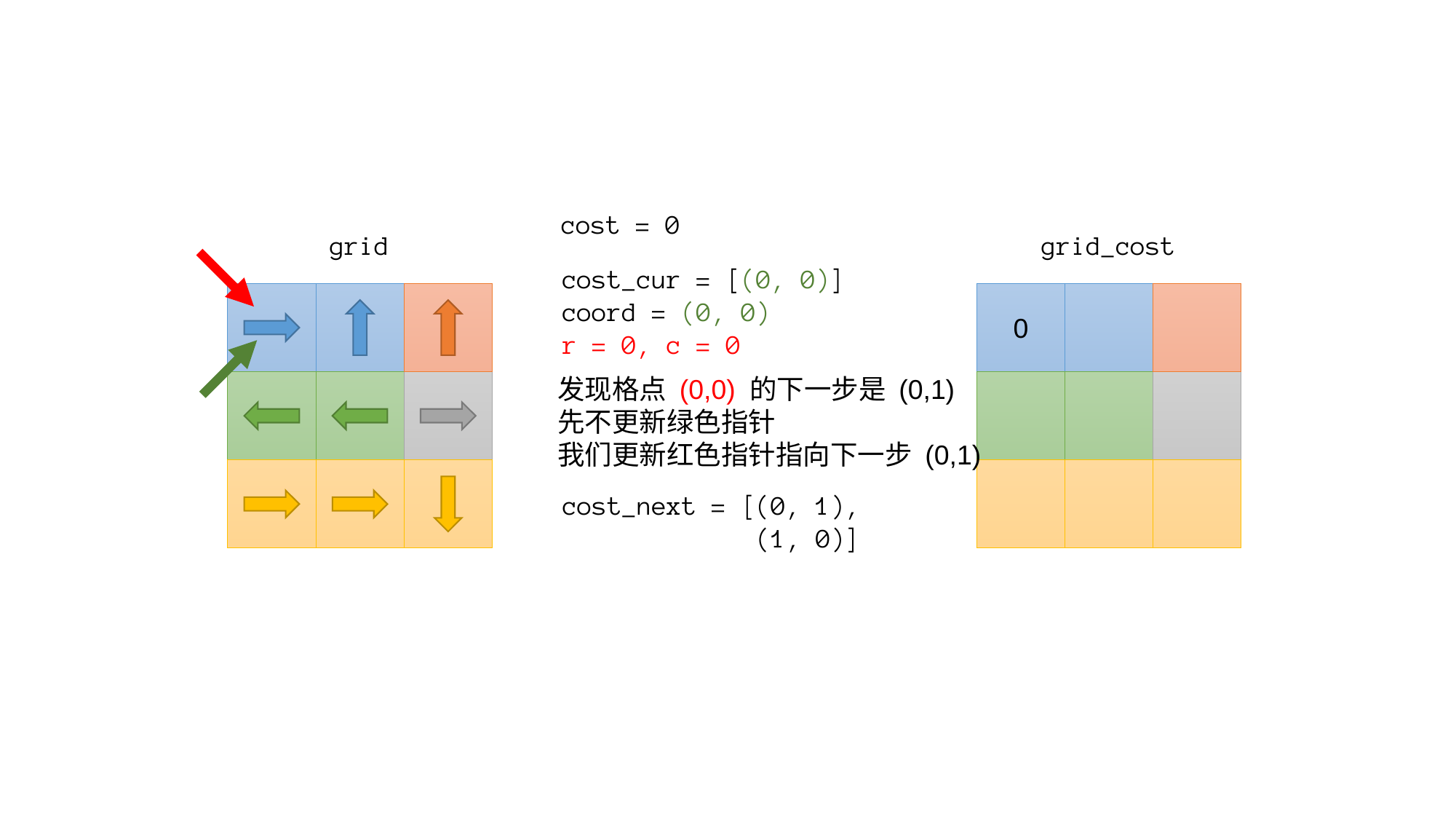

cost = 0
grid
grid_cost
cost_cur = [(0, 0)]
coord = (0, 0)
r = 0, c = 0

0

发现格点 (0,0) 的下一步是 (0,1)
先不更新绿色指针
我们更新红色指针指向下一步 (0,1)

cost_next = [(0, 1),
             (1, 0)]